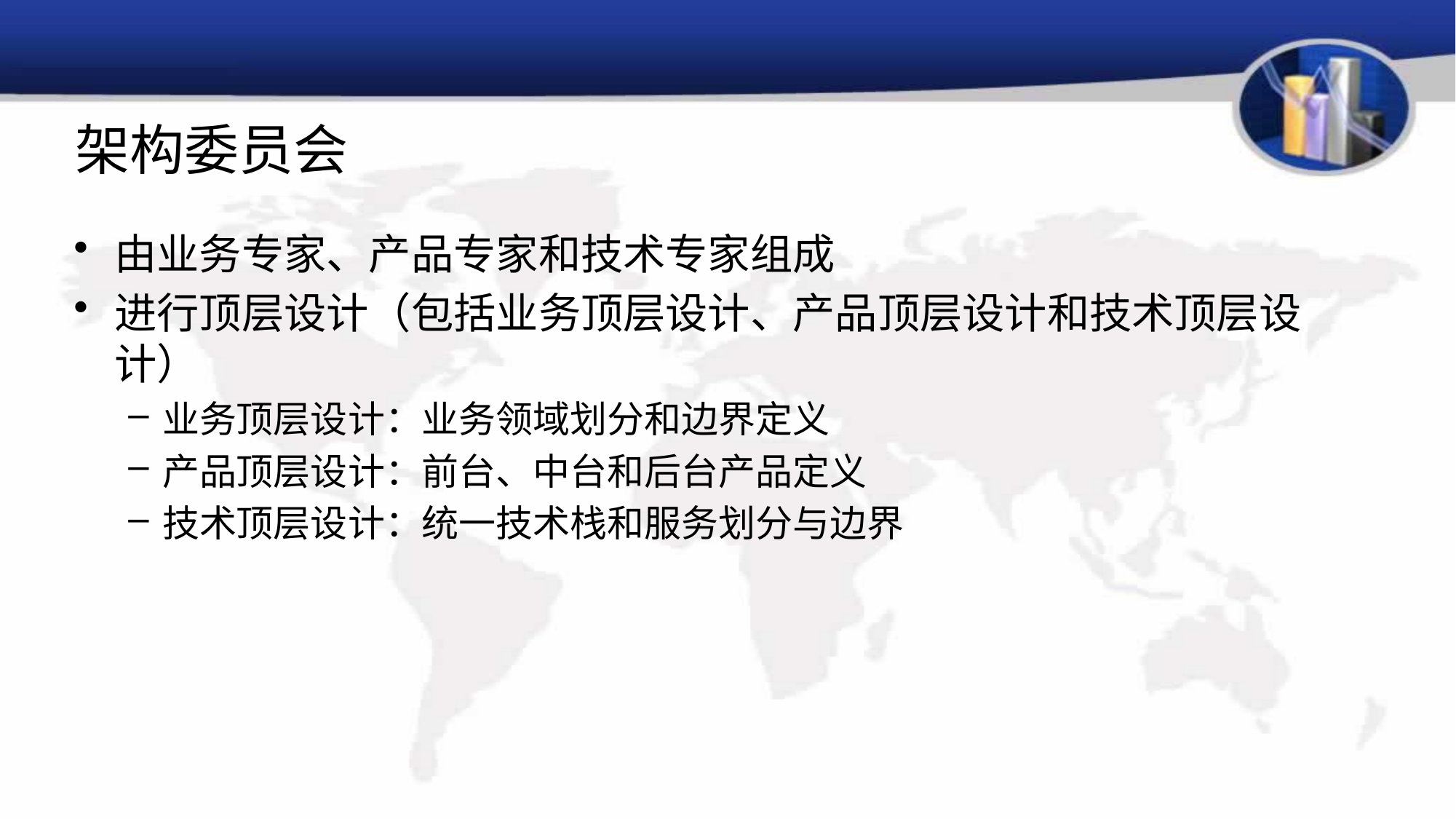

# 架构委员会
由业务专家、产品专家和技术专家组成
进行顶层设计（包括业务顶层设计、产品顶层设计和技术顶层设计）
业务顶层设计：业务领域划分和边界定义
产品顶层设计：前台、中台和后台产品定义
技术顶层设计：统一技术栈和服务划分与边界